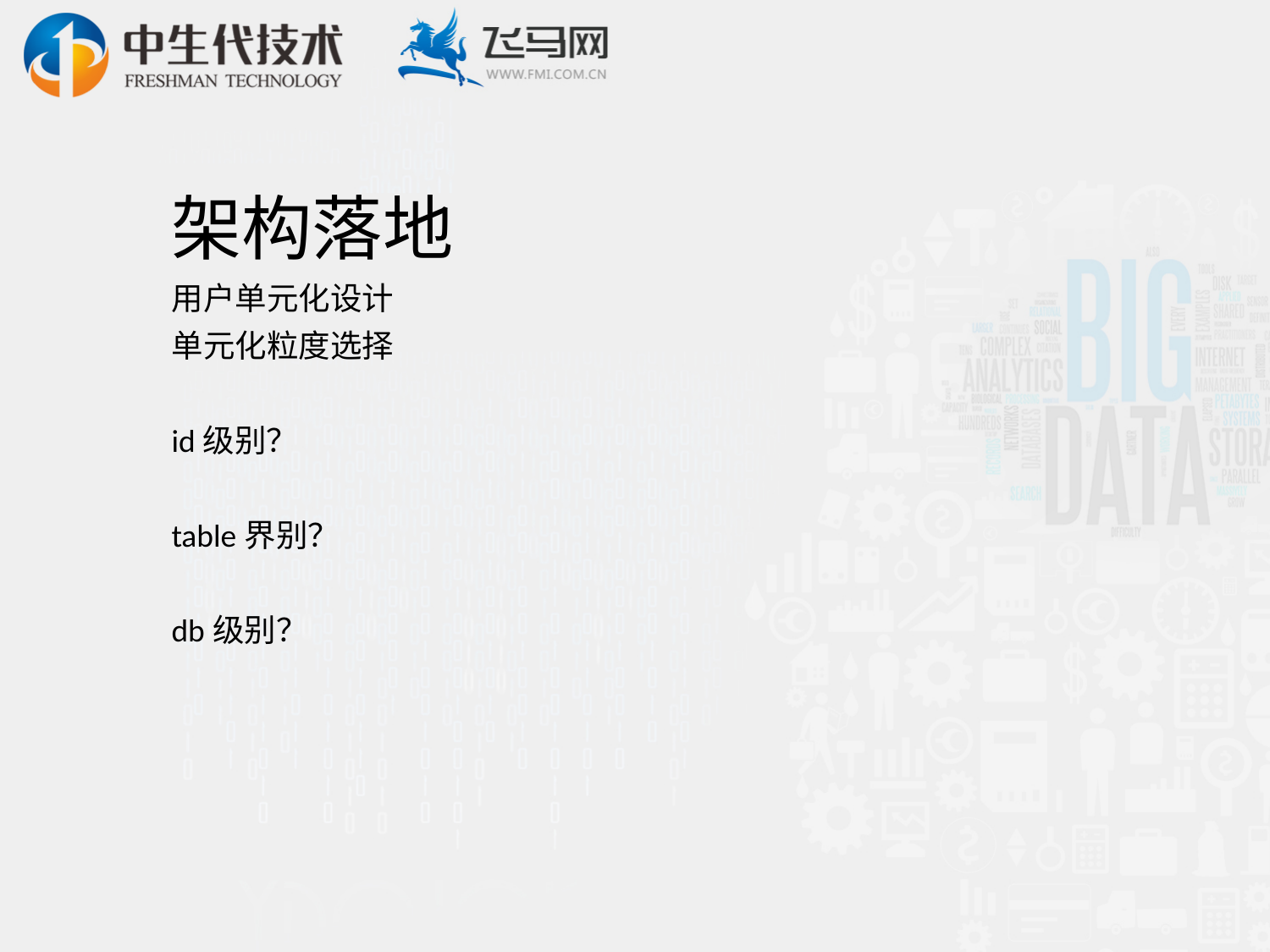

# 架构落地
用户单元化设计
单元化粒度选择

id级别？

table界别？

db级别？